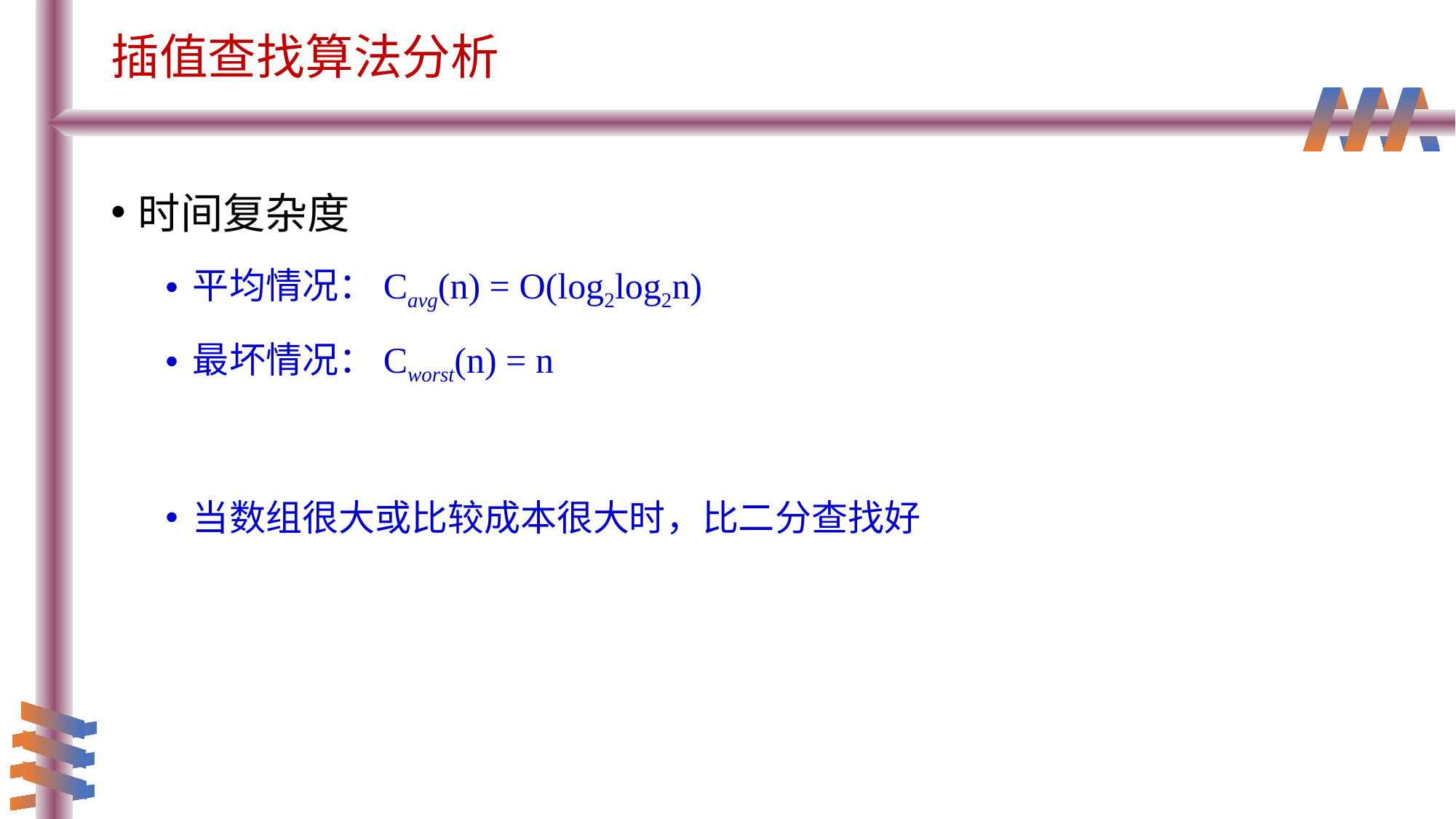

# 插值查找算法分析
时间复杂度
平均情况：Cavg(n) = Ο(log2log2n)
最坏情况：Cworst(n) = n

当数组很大或比较成本很大时，比二分查找好